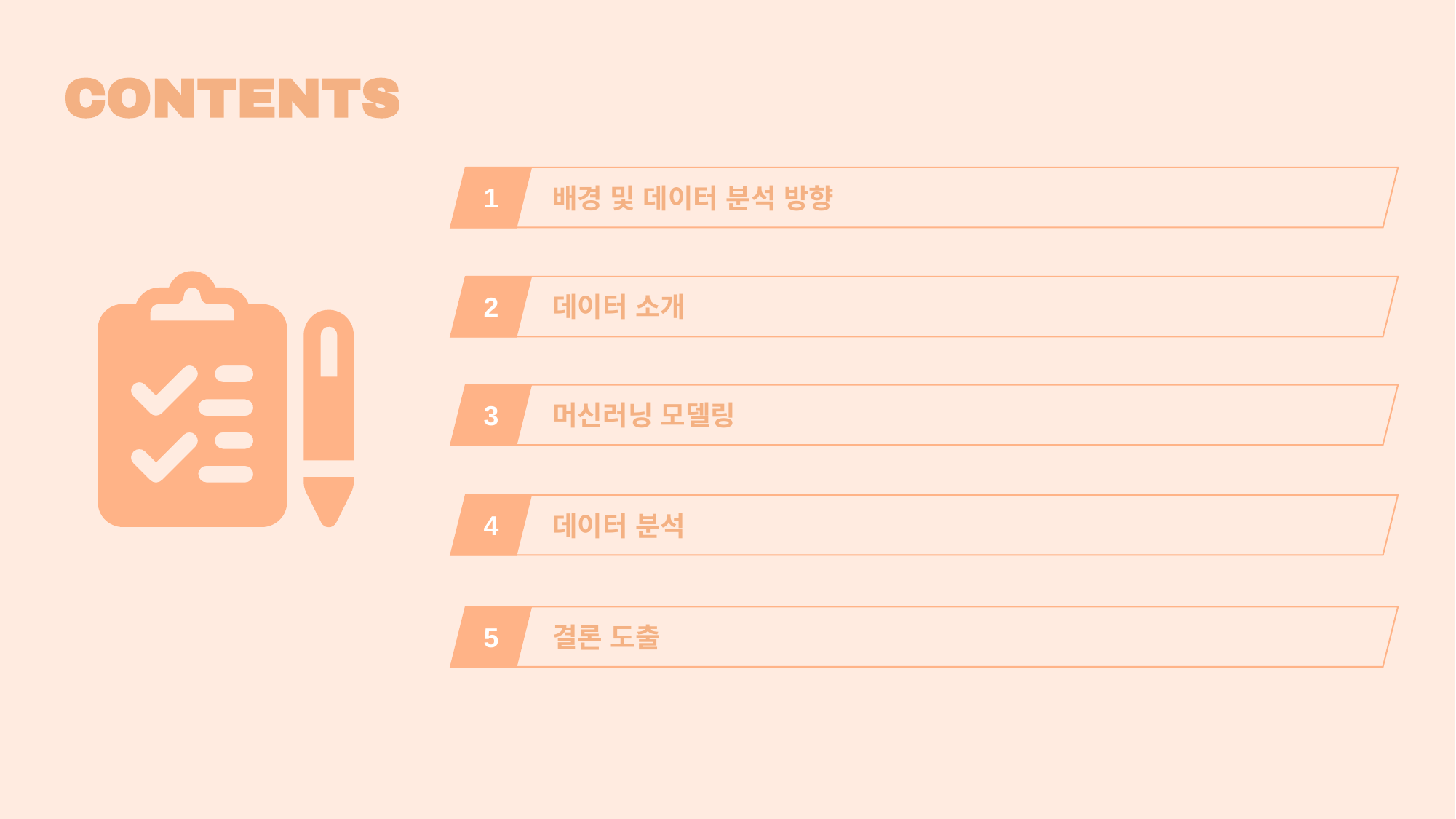

CONTENTS

1
배경 및 데이터 분석 방향

2
데이터 소개

3
머신러닝 모델링

4
데이터 분석

5
결론 도출